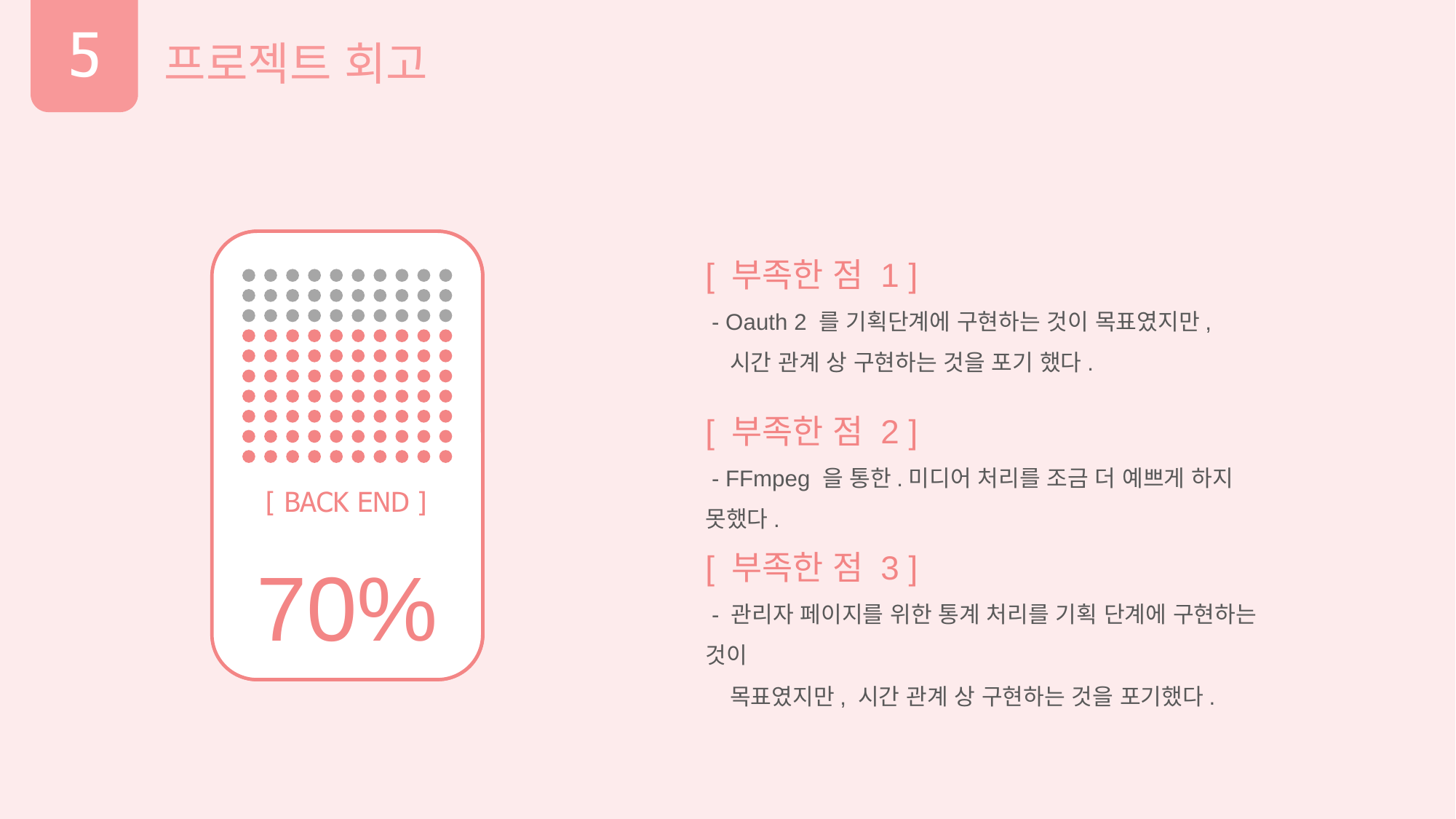

5
프로젝트 회고
[ 부족한 점 1 ]
 - Oauth 2 를 기획단계에 구현하는 것이 목표였지만,
   시간 관계 상 구현하는 것을 포기 했다.

[ BACK END ]
70%

[ 부족한 점 2 ]
 - FFmpeg 을 통한.미디어 처리를 조금 더 예쁘게 하지 못했다.

[ FRONT END ]
70%
[ 부족한 점 3 ]
 - 관리자 페이지를 위한 통계 처리를 기획 단계에 구현하는 것이
   목표였지만, 시간 관계 상 구현하는 것을 포기했다.